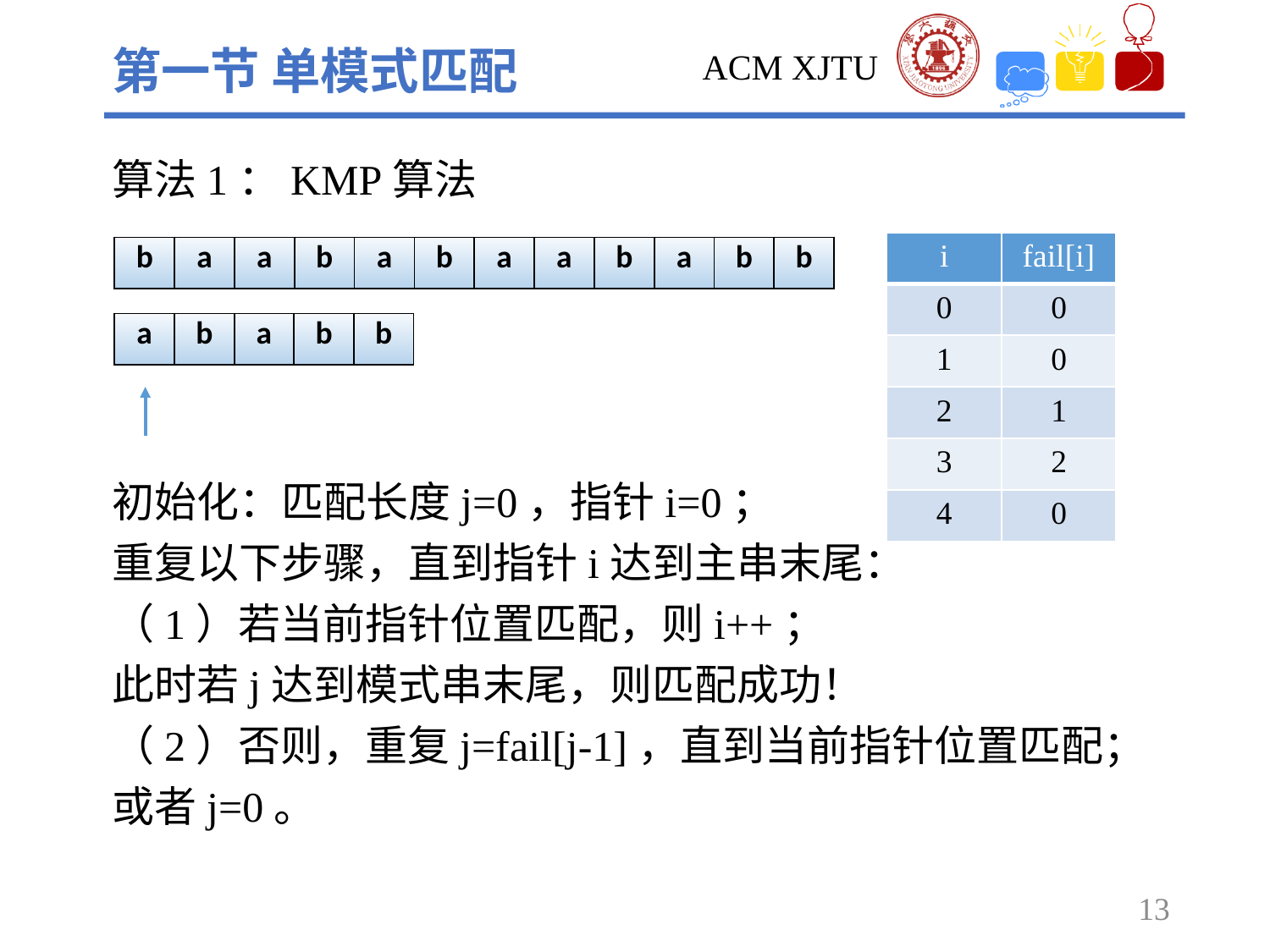

第一节 单模式匹配
算法1：KMP算法
| i | fail[i] |
| --- | --- |
| 0 | 0 |
| 1 | 0 |
| 2 | 1 |
| 3 | 2 |
| 4 | 0 |
| b | a | a | b | a | b | a | a | b | a | b | b |
| --- | --- | --- | --- | --- | --- | --- | --- | --- | --- | --- | --- |
| a | b | a | b | b |
| --- | --- | --- | --- | --- |
初始化：匹配长度j=0，指针i=0；
重复以下步骤，直到指针i达到主串末尾：
（1）若当前指针位置匹配，则i++；
此时若j达到模式串末尾，则匹配成功！
（2）否则，重复j=fail[j-1]，直到当前指针位置匹配；
或者j=0。
13